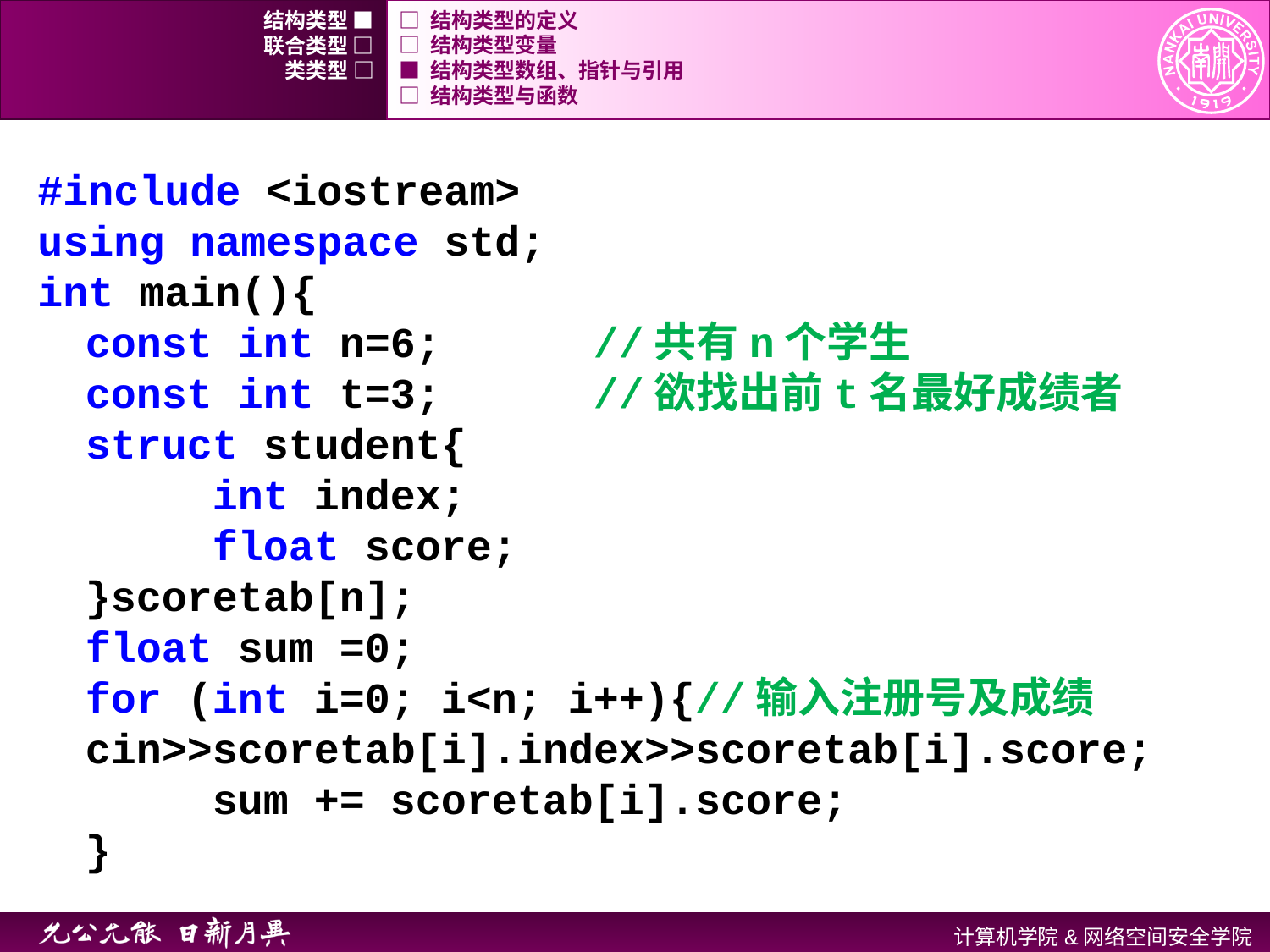

结构类型 ■
□ 结构类型的定义
联合类型 □
□ 结构类型变量
类类型 □
■ 结构类型数组、指针与引用

□ 结构类型与函数
#include <iostream>
using namespace std;
int main(){
	const int n=6;  	//共有n个学生
	const int t=3;  	//欲找出前t名最好成绩者
	struct student{
		int index;
		float score;
	}scoretab[n];
	float sum =0;
	for (int i=0; i<n; i++){//输入注册号及成绩
	cin>>scoretab[i].index>>scoretab[i].score;
 		sum += scoretab[i].score;
	}